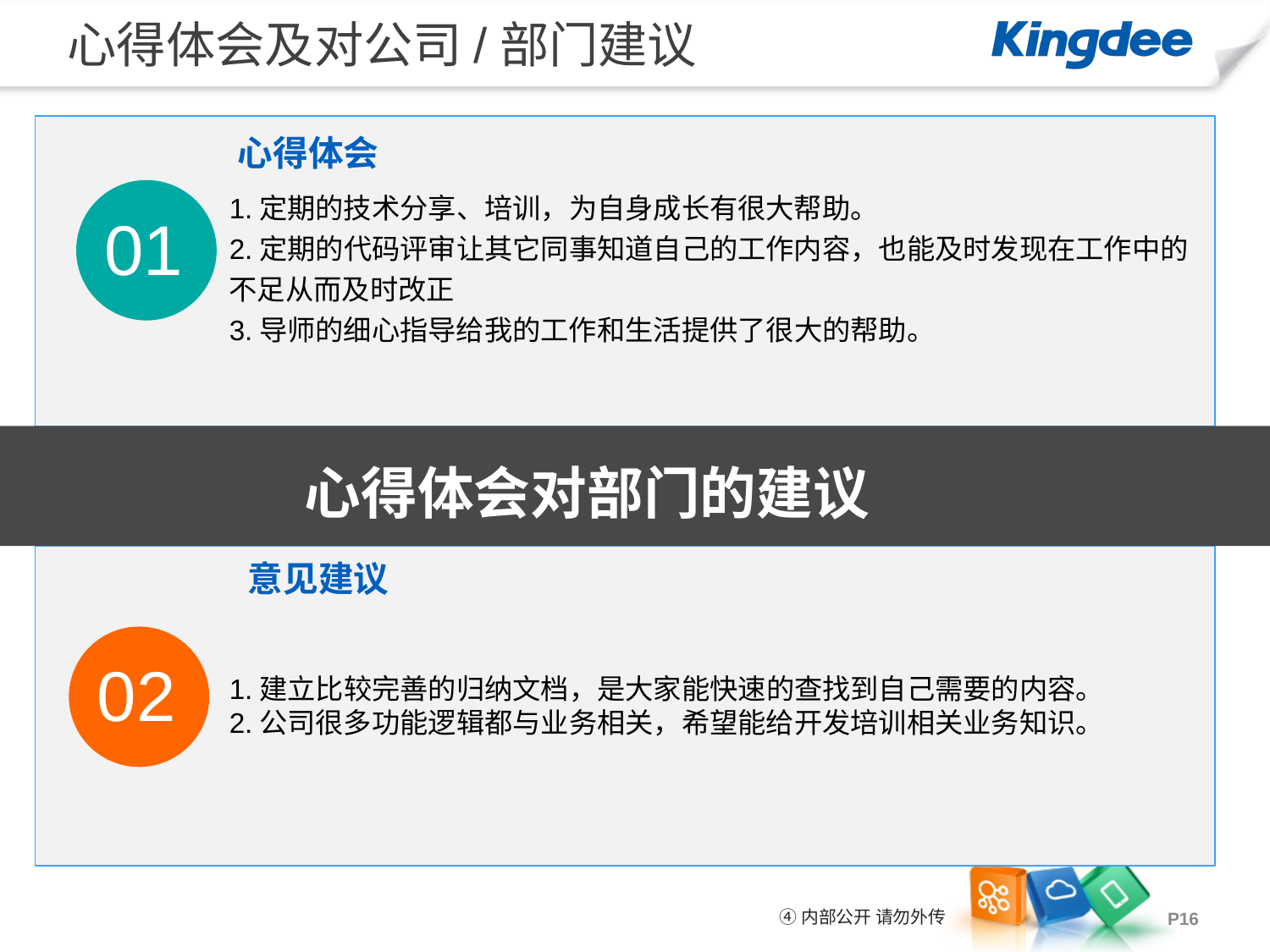

# 心得体会及对公司/部门建议

心得体会
1.定期的技术分享、培训，为自身成长有很大帮助。
2.定期的代码评审让其它同事知道自己的工作内容，也能及时发现在工作中的不足从而及时改正
3.导师的细心指导给我的工作和生活提供了很大的帮助。

01

心得体会对部门的建议

意见建议

02
1.建立比较完善的归纳文档，是大家能快速的查找到自己需要的内容。
2.公司很多功能逻辑都与业务相关，希望能给开发培训相关业务知识。